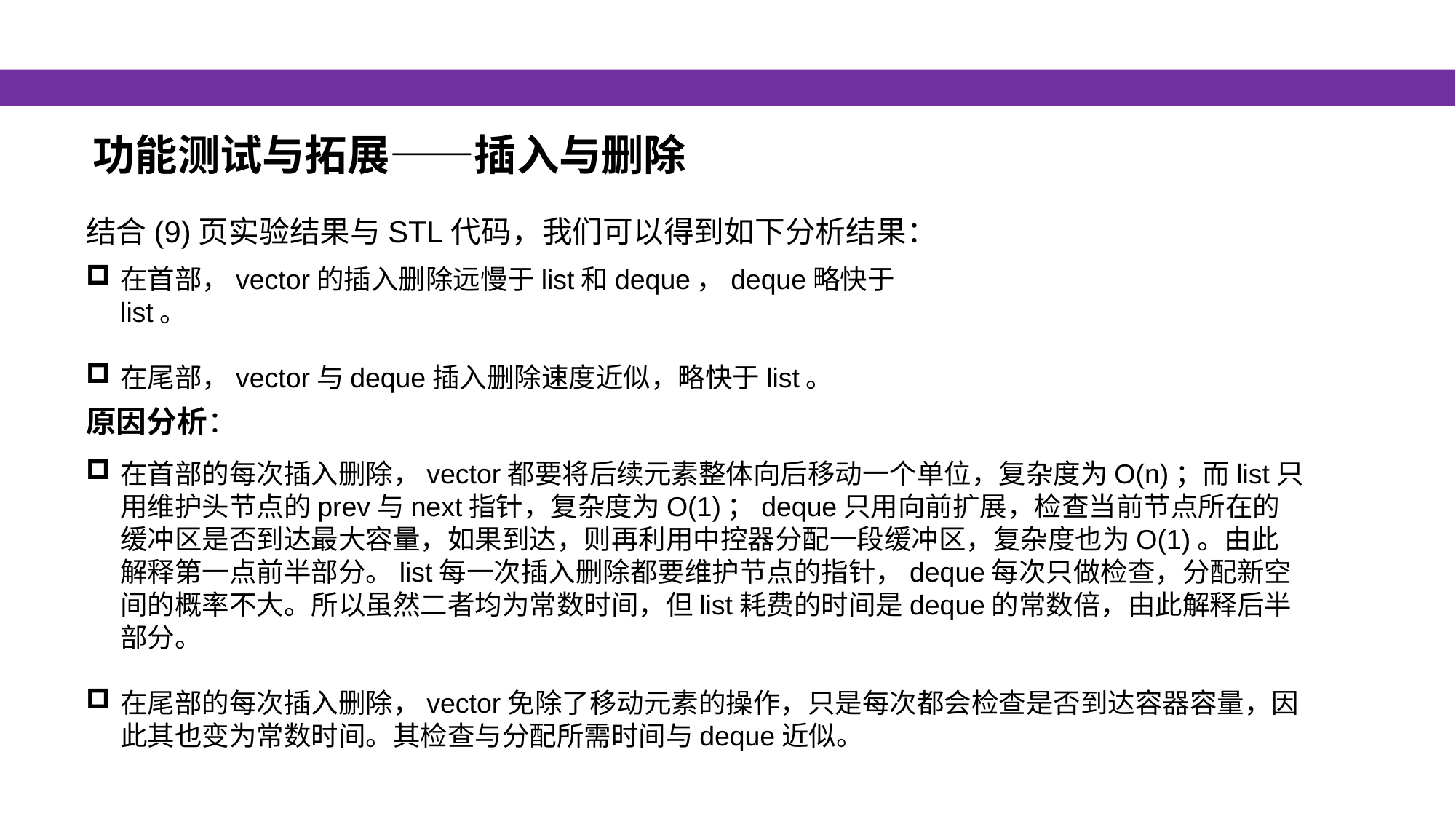

功能测试与拓展——插入与删除
结合(9)页实验结果与STL代码，我们可以得到如下分析结果：
在首部，vector的插入删除远慢于list和deque，deque略快于list。

在尾部，vector与deque插入删除速度近似，略快于list。

原因分析：
在首部的每次插入删除，vector都要将后续元素整体向后移动一个单位，复杂度为O(n)；而list只用维护头节点的prev与next指针，复杂度为O(1)；deque只用向前扩展，检查当前节点所在的缓冲区是否到达最大容量，如果到达，则再利用中控器分配一段缓冲区，复杂度也为O(1)。由此解释第一点前半部分。list每一次插入删除都要维护节点的指针，deque每次只做检查，分配新空间的概率不大。所以虽然二者均为常数时间，但list耗费的时间是deque的常数倍，由此解释后半部分。

在尾部的每次插入删除，vector免除了移动元素的操作，只是每次都会检查是否到达容器容量，因此其也变为常数时间。其检查与分配所需时间与deque近似。